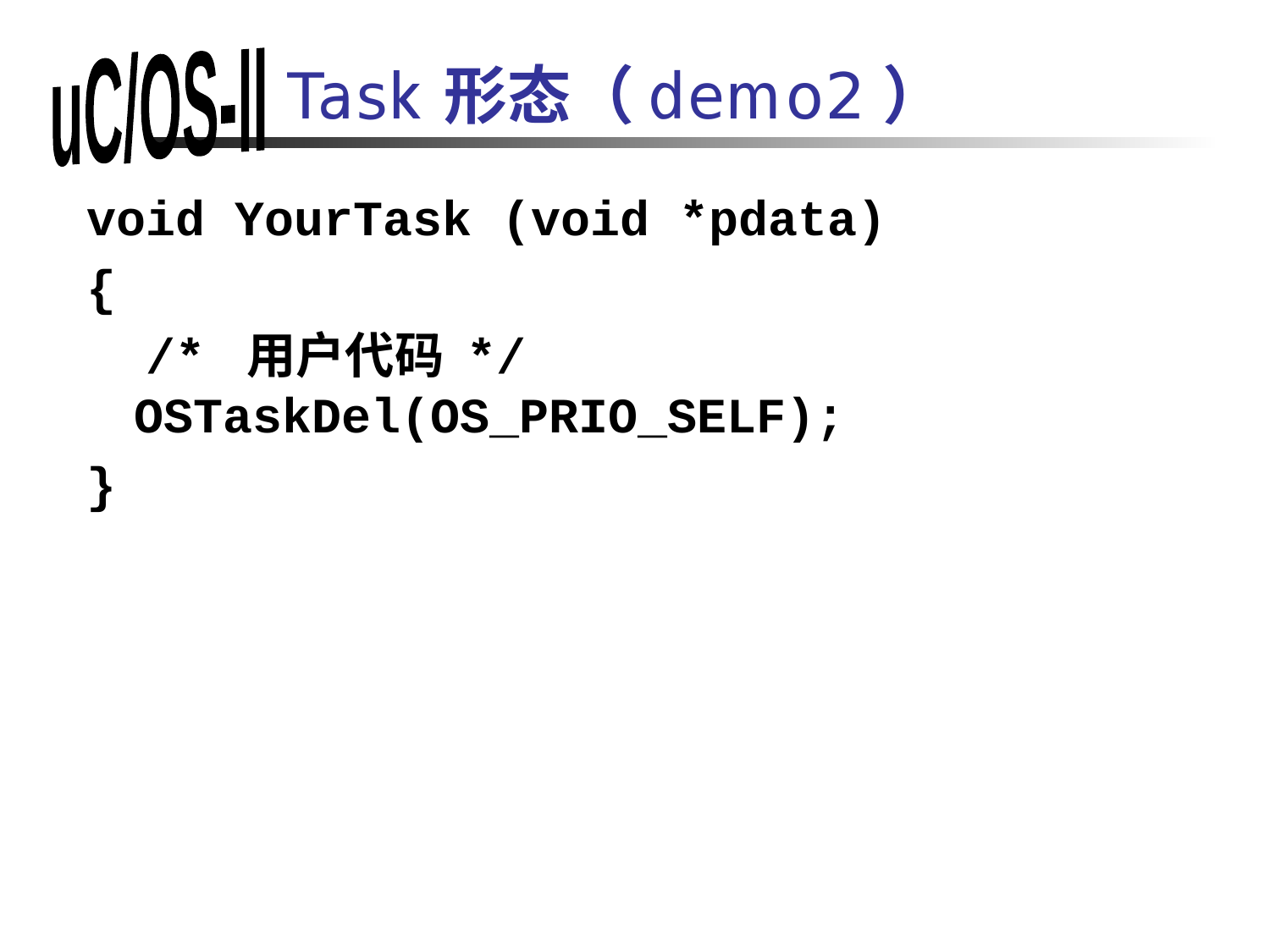

# Task形态（demo2）
void YourTask (void *pdata)
{
  /* 用户代码 */     OSTaskDel(OS_PRIO_SELF);
}